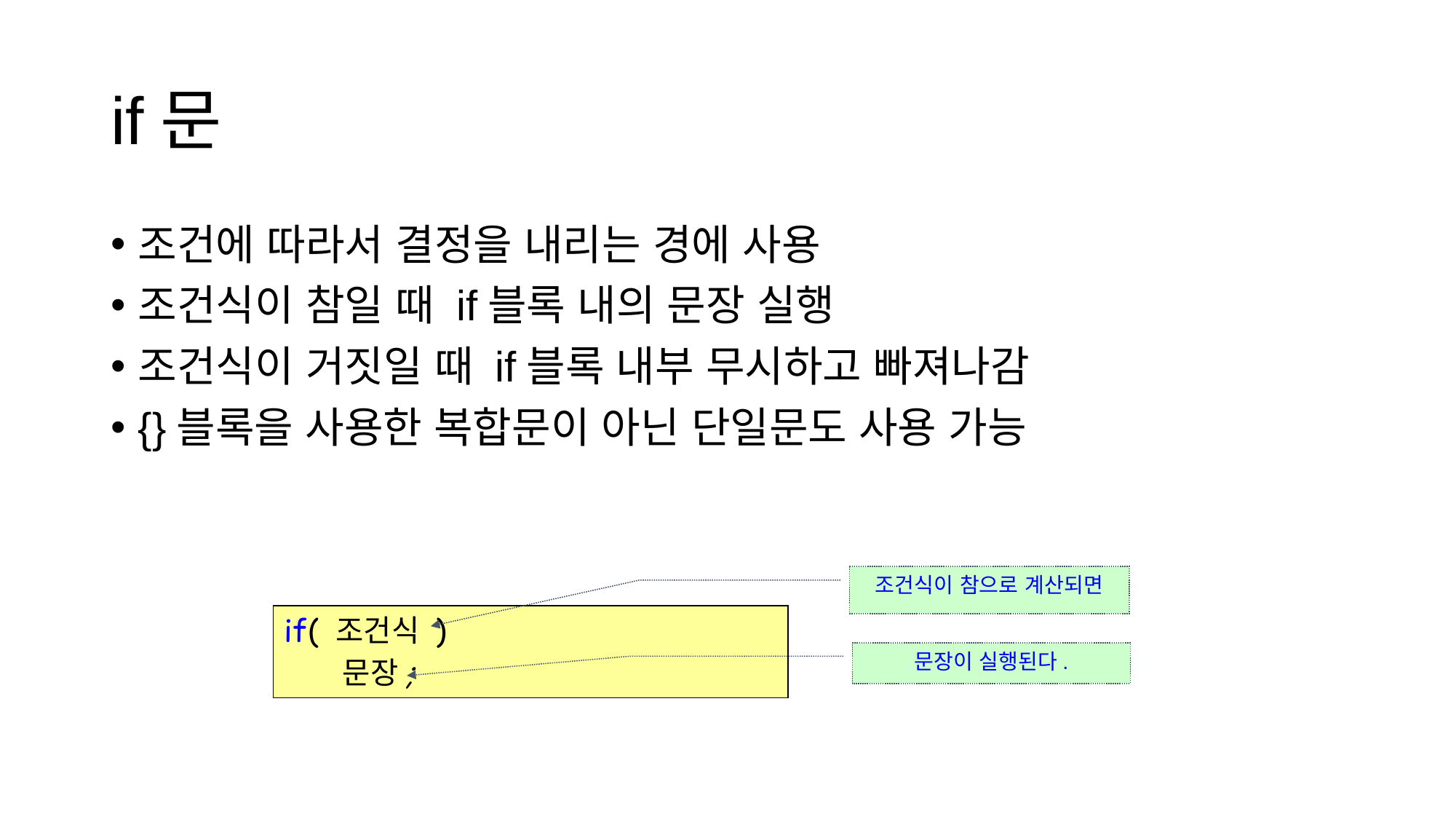

# if문
조건에 따라서 결정을 내리는 경에 사용
조건식이 참일 때 if블록 내의 문장 실행
조건식이 거짓일 때 if블록 내부 무시하고 빠져나감
{}블록을 사용한 복합문이 아닌 단일문도 사용 가능
조건식이 참으로 계산되면
if( 조건식 )
      문장;
문장이 실행된다.